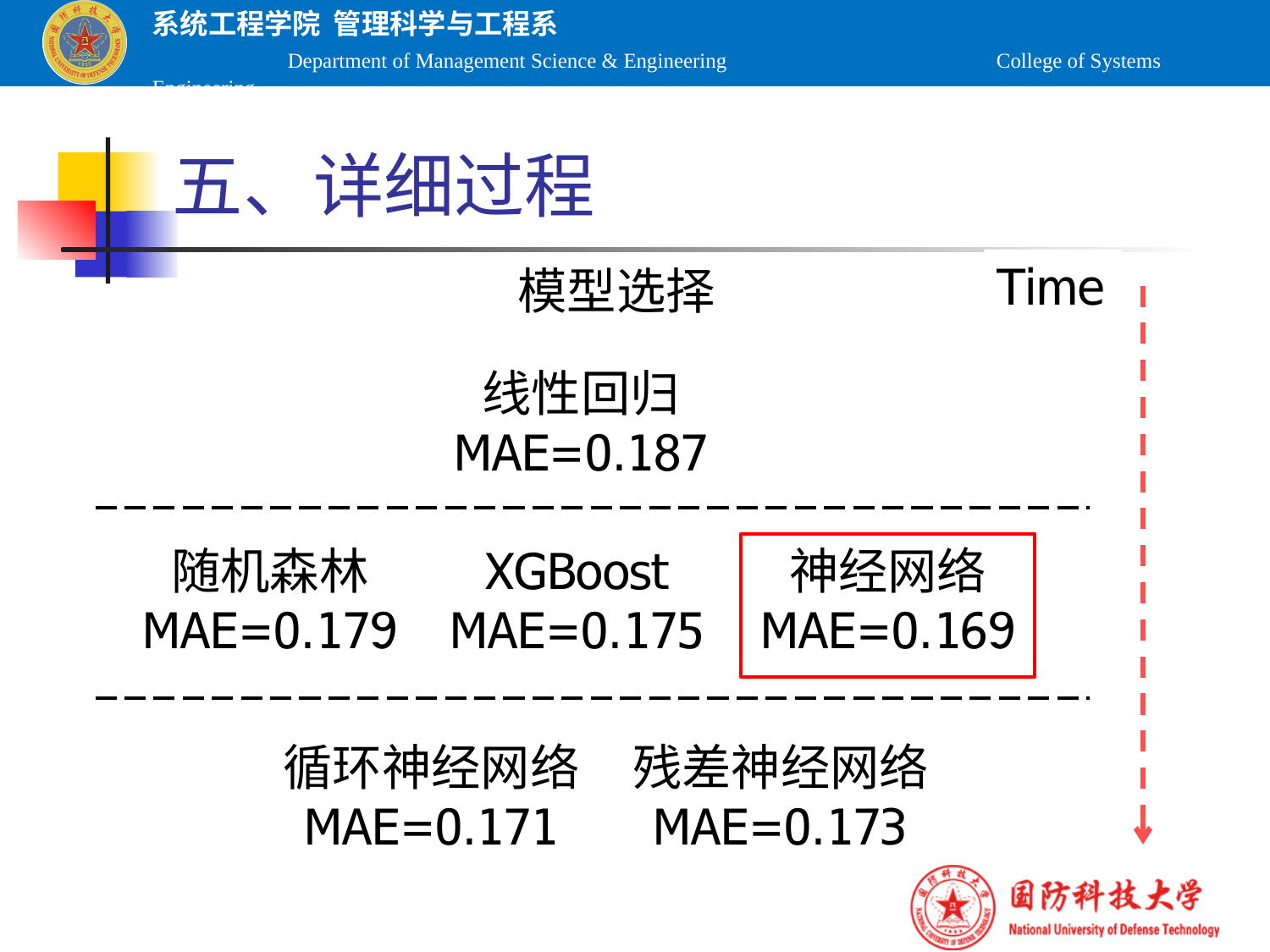

# 五、详细过程
Time
模型选择
线性回归
MAE=0.187
XGBoost
MAE=0.175
神经网络
MAE=0.169

随机森林
MAE=0.179
循环神经网络
MAE=0.171
残差神经网络
MAE=0.173